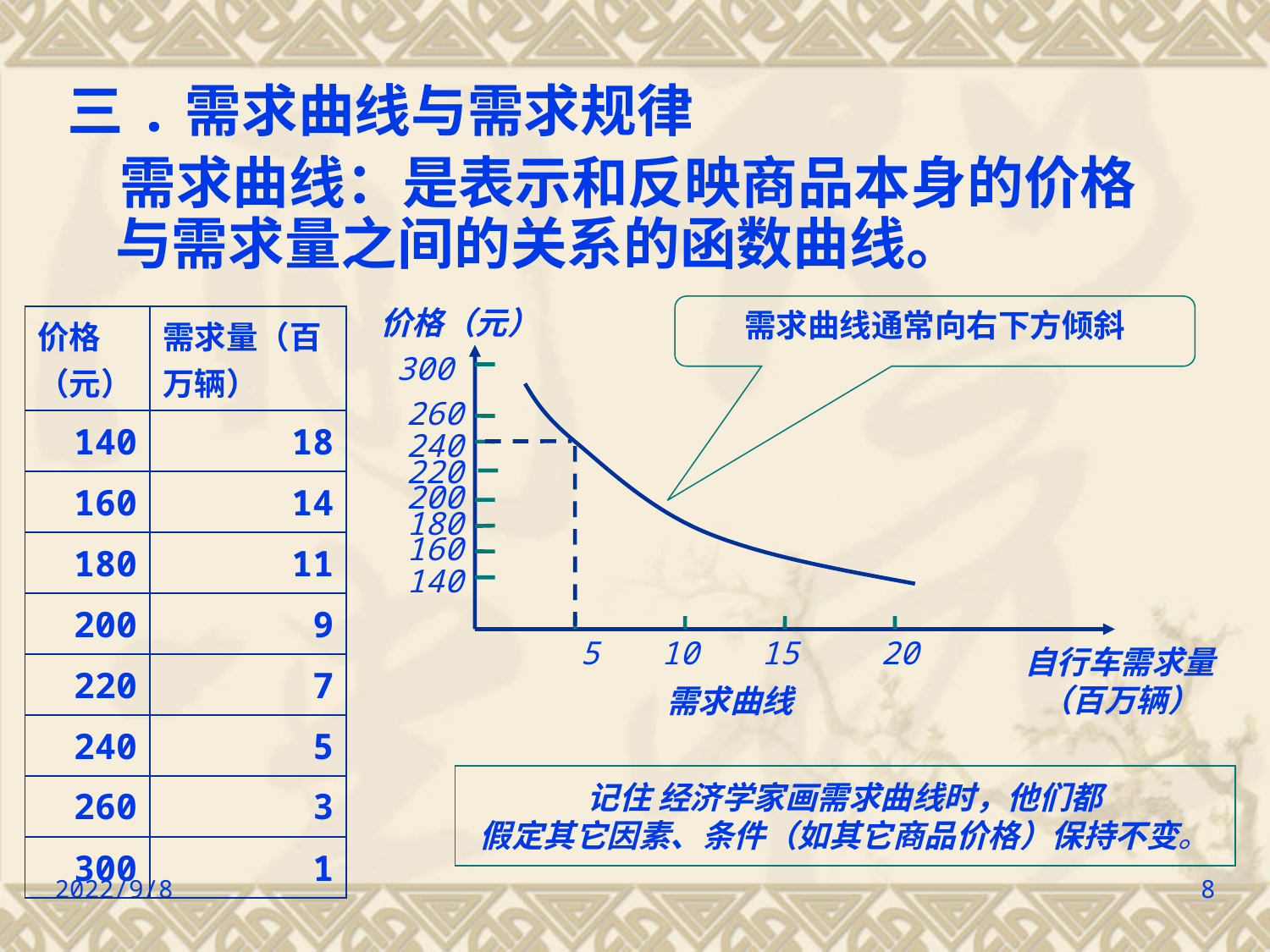

三.需求曲线与需求规律
   需求曲线：是表示和反映商品本身的价格与需求量之间的关系的函数曲线。
需求曲线通常向右下方倾斜
| 价格（元） | 需求量（百万辆） |
| --- | --- |
| 140 | 18 |
| 160 | 14 |
| 180 | 11 |
| 200 | 9 |
| 220 | 7 |
| 240 | 5 |
| 260 | 3 |
| 300 | 1 |
价格（元）

300

260

240

220

200

180

160

140

5
10
15
20
自行车需求量
（百万辆）
需求曲线
记住 经济学家画需求曲线时，他们都
假定其它因素、条件（如其它商品价格）保持不变。
2022/9/8
8